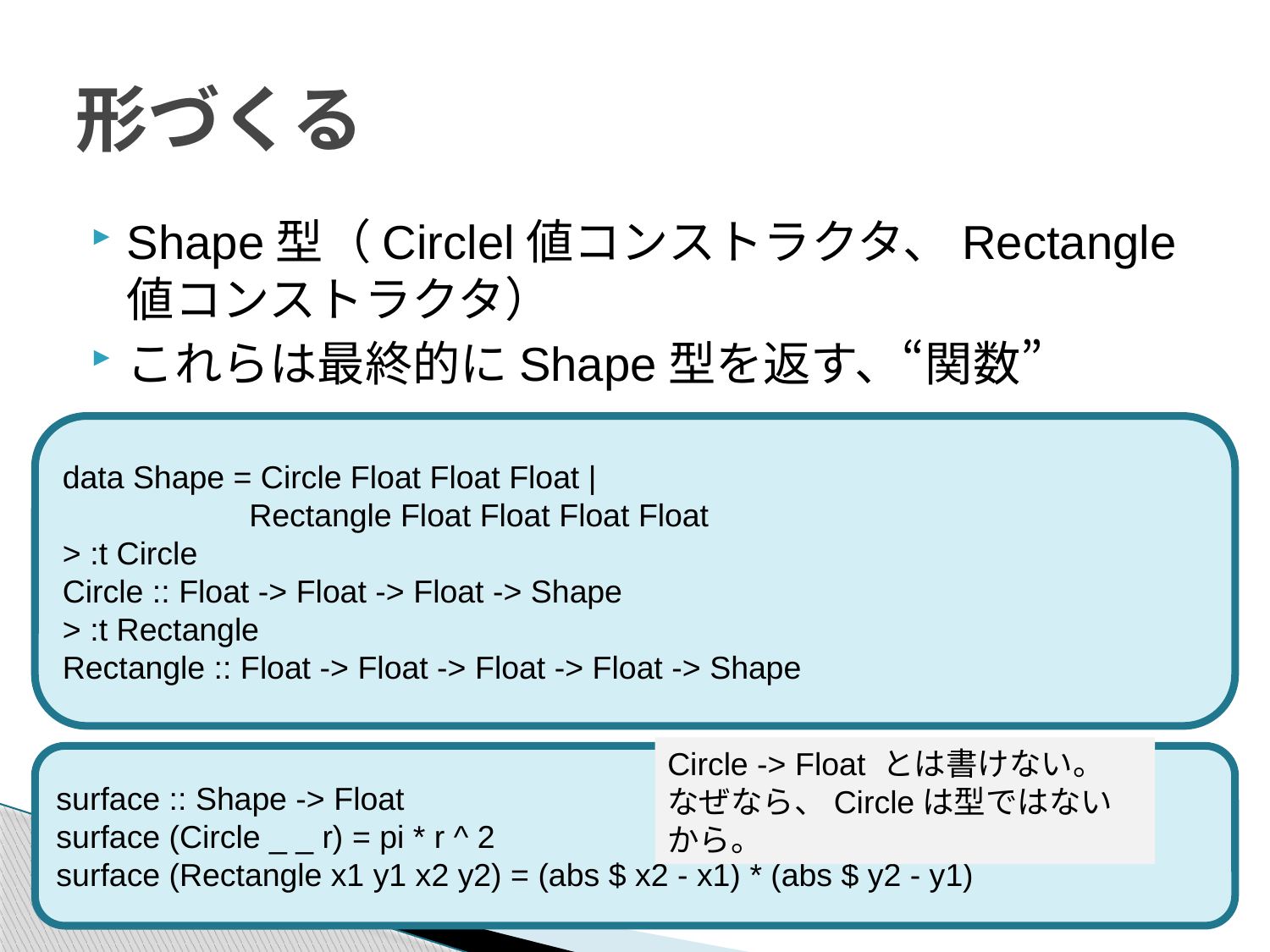

# 形づくる
Shape型（Circlel値コンストラクタ、Rectangle値コンストラクタ）
これらは最終的にShape型を返す、“関数”
data Shape = Circle Float Float Float |
                     Rectangle Float Float Float Float
> :t Circle
Circle :: Float -> Float -> Float -> Shape
> :t Rectangle
Rectangle :: Float -> Float -> Float -> Float -> Shape
surface :: Shape -> Float
surface (Circle _ _ r) = pi * r ^ 2
surface (Rectangle x1 y1 x2 y2) = (abs $ x2 - x1) * (abs $ y2 - y1)
Circle -> Float とは書けない。
なぜなら、Circleは型ではないから。